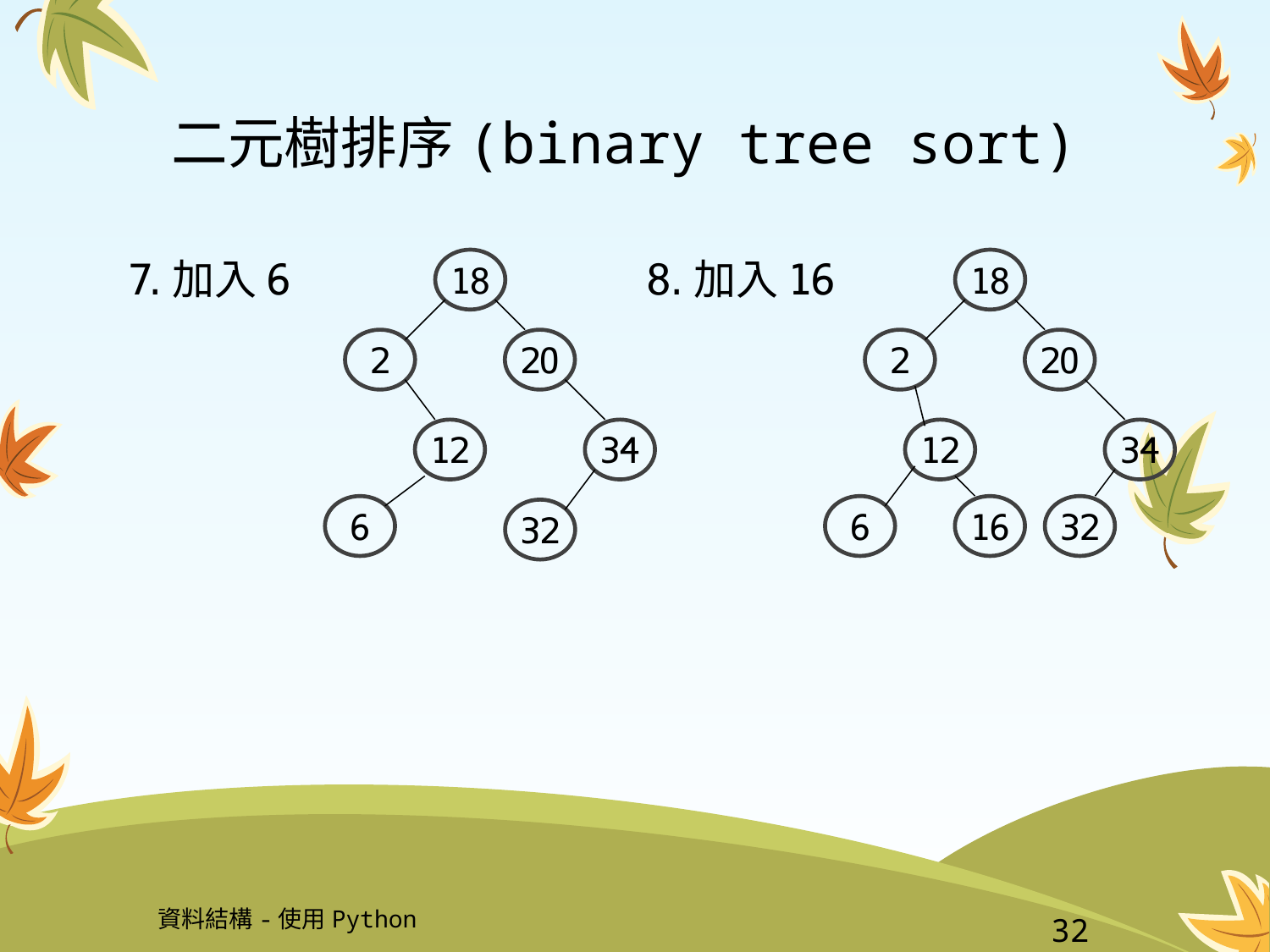

# 二元樹排序(binary tree sort)
7.加入6
8.加入16
18
18

2
20
2
20

12
34
12
34

6
6
16
32
32
資料結構-使用Python
32